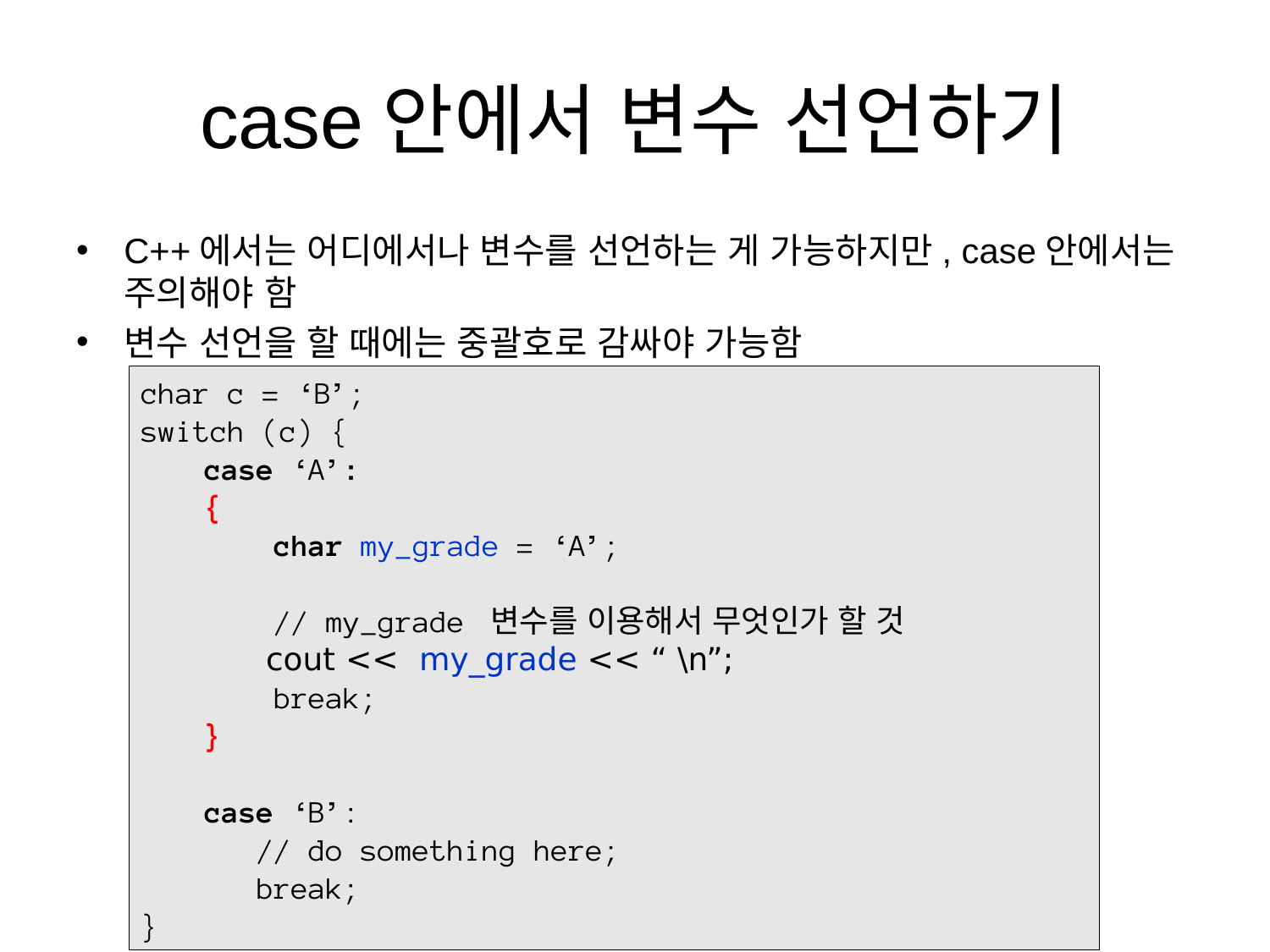

# case안에서 변수 선언하기
C++에서는 어디에서나 변수를 선언하는 게 가능하지만, case안에서는 주의해야 함
변수 선언을 할 때에는 중괄호로 감싸야 가능함

char c = ‘B’;
switch (c) {
case ‘A’:
{
    char my_grade = ‘A’;

    // my_grade 변수를 이용해서 무엇인가 할 것
      cout <<  my_grade << “ \n”;
    break;
}

case ‘B’:
   // do something here;
   break;
}